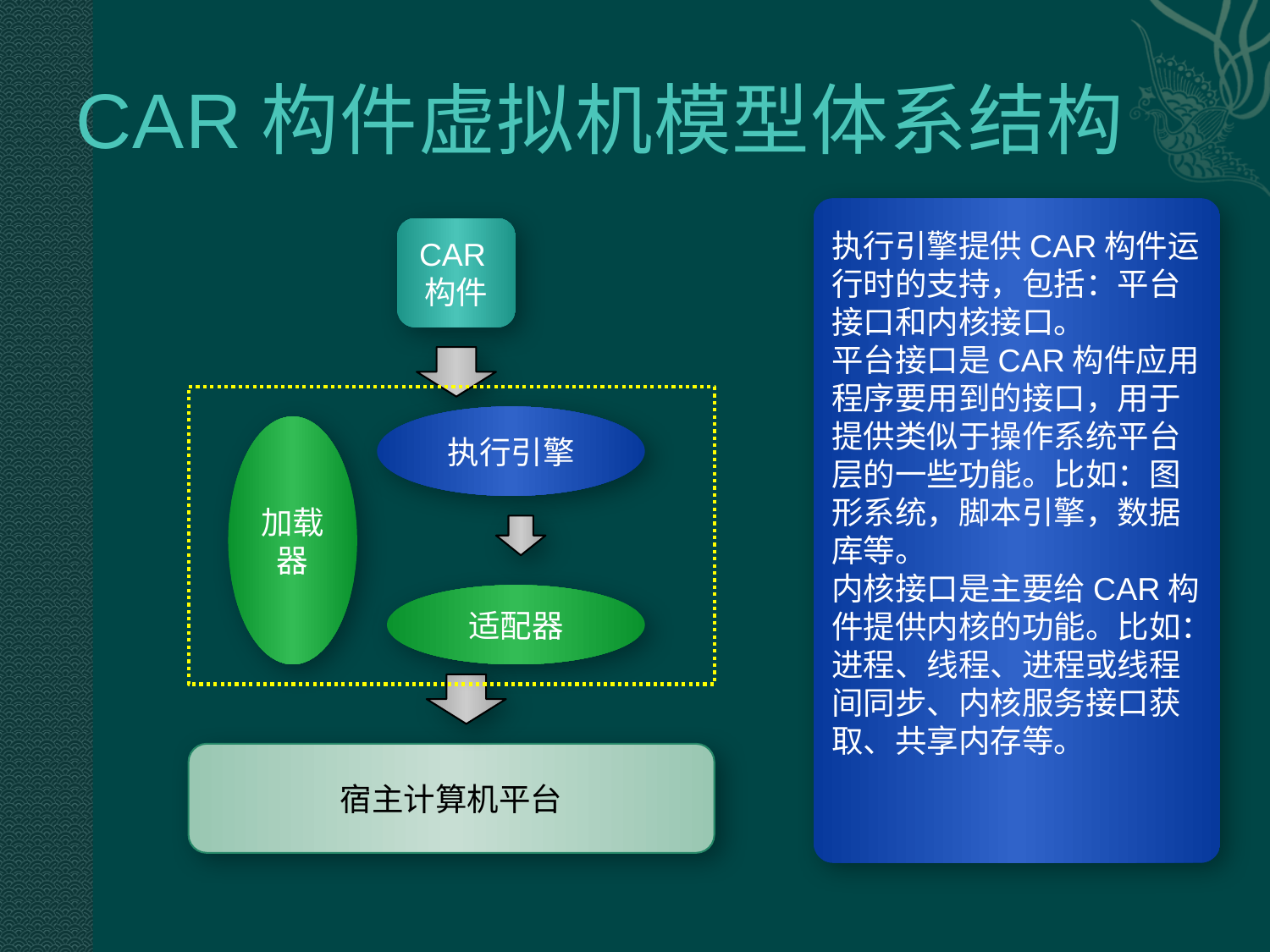

# CAR构件虚拟机模型体系结构
执行引擎提供CAR构件运行时的支持，包括：平台接口和内核接口。
平台接口是CAR构件应用程序要用到的接口，用于提供类似于操作系统平台层的一些功能。比如：图形系统，脚本引擎，数据库等。
内核接口是主要给CAR构件提供内核的功能。比如：进程、线程、进程或线程间同步、内核服务接口获取、共享内存等。

CAR构件

执行引擎
加载器

适配器

宿主计算机平台